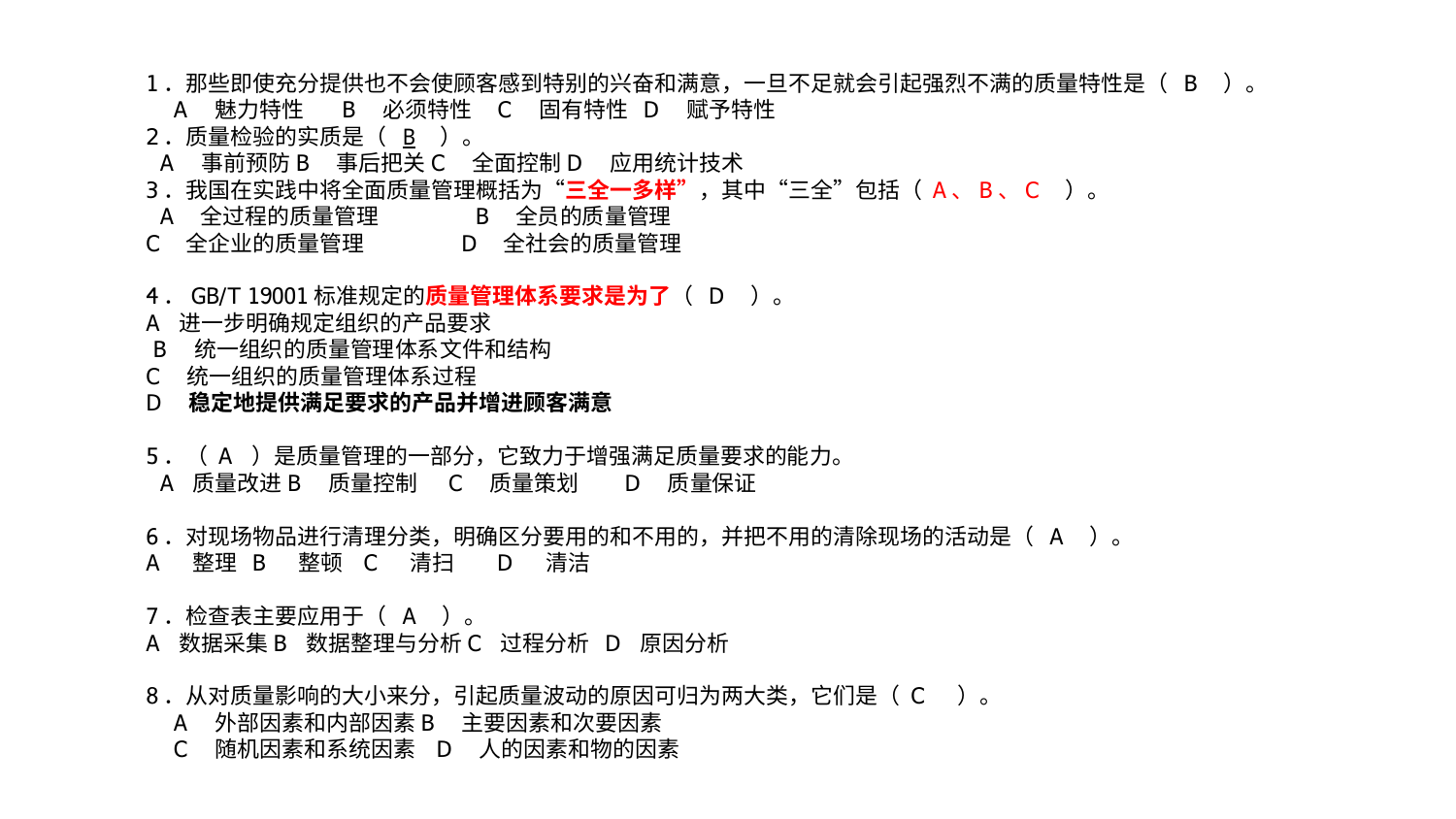

1．那些即使充分提供也不会使顾客感到特别的兴奋和满意，一旦不足就会引起强烈不满的质量特性是（  B   ）。
　A　魅力特性　  B　必须特性    C　固有特性  D　赋予特性
2．质量检验的实质是（  B   ）。
  A　事前预防B　事后把关C　全面控制D　应用统计技术
3．我国在实践中将全面质量管理概括为“三全一多样”，其中“三全”包括（ A、B、C   ）。
  A   全过程的质量管理                  B   全员的质量管理
C   全企业的质量管理                  D   全社会的质量管理

4．GB/T 19001标准规定的质量管理体系要求是为了（  D   ）。
A  进一步明确规定组织的产品要求
 B　统一组织的质量管理体系文件和结构
C　统一组织的质量管理体系过程
D　稳定地提供满足要求的产品并增进顾客满意

5．（ A  ）是质量管理的一部分，它致力于增强满足质量要求的能力。
  A  质量改进B　质量控制     C　质量策划        D　质量保证

6．对现场物品进行清理分类，明确区分要用的和不用的，并把不用的清除现场的活动是（  A   ）。
A　 整理  B　 整顿   C　 清扫   　D 　清洁

7．检查表主要应用于（  A   ）。
A  数据采集B  数据整理与分析C  过程分析  D  原因分析

8．从对质量影响的大小来分，引起质量波动的原因可归为两大类，它们是（ C    ）。
　A　外部因素和内部因素B　主要因素和次要因素
　C　随机因素和系统因素   D　人的因素和物的因素